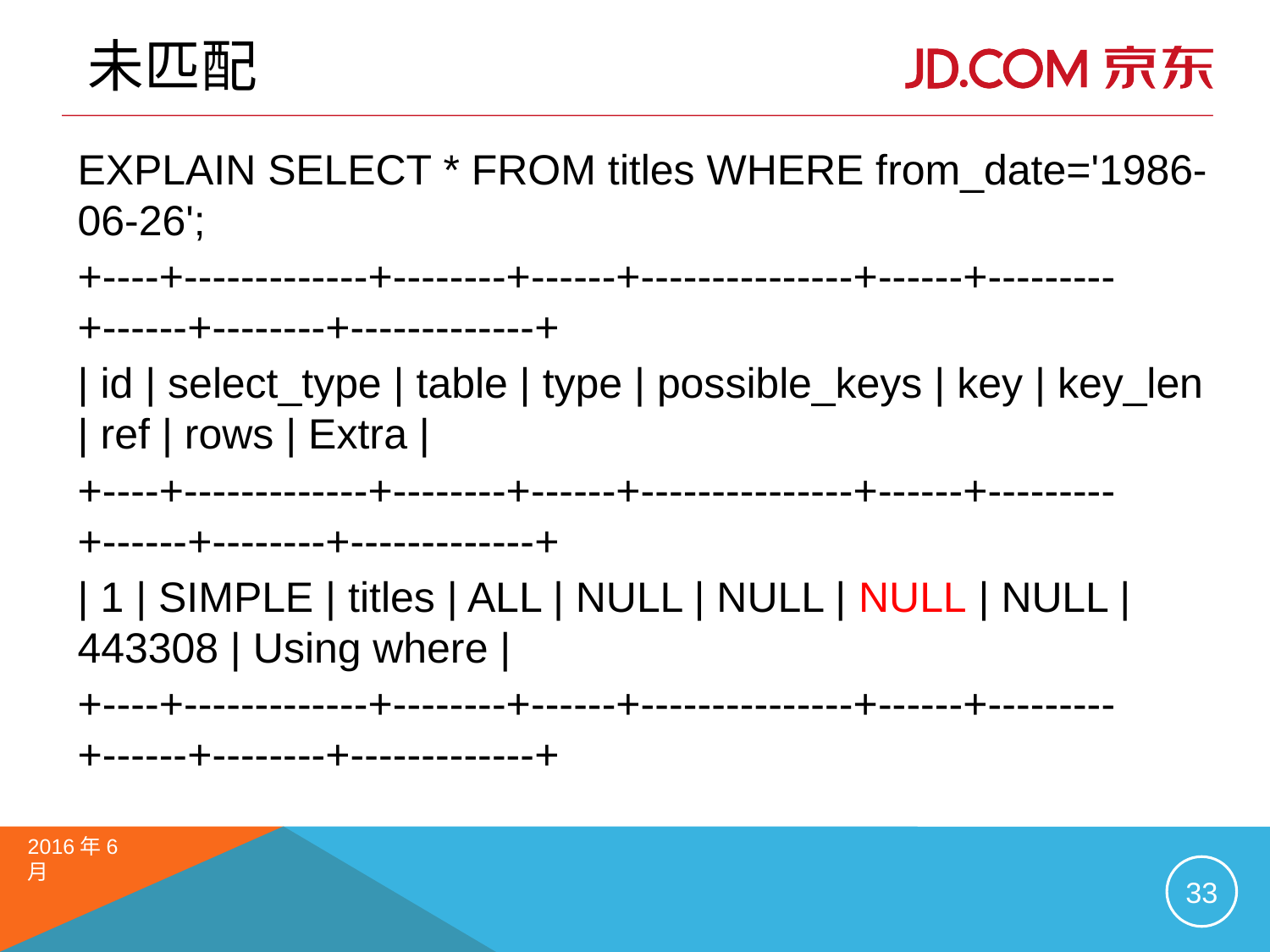

# 未匹配
EXPLAIN SELECT * FROM titles WHERE from_date='1986-06-26';
+----+-------------+--------+------+---------------+------+---------+------+--------+-------------+
| id | select_type | table | type | possible_keys | key | key_len | ref | rows | Extra |
+----+-------------+--------+------+---------------+------+---------+------+--------+-------------+
| 1 | SIMPLE | titles | ALL | NULL | NULL | NULL | NULL | 443308 | Using where |
+----+-------------+--------+------+---------------+------+---------+------+--------+-------------+
2016年6月
33